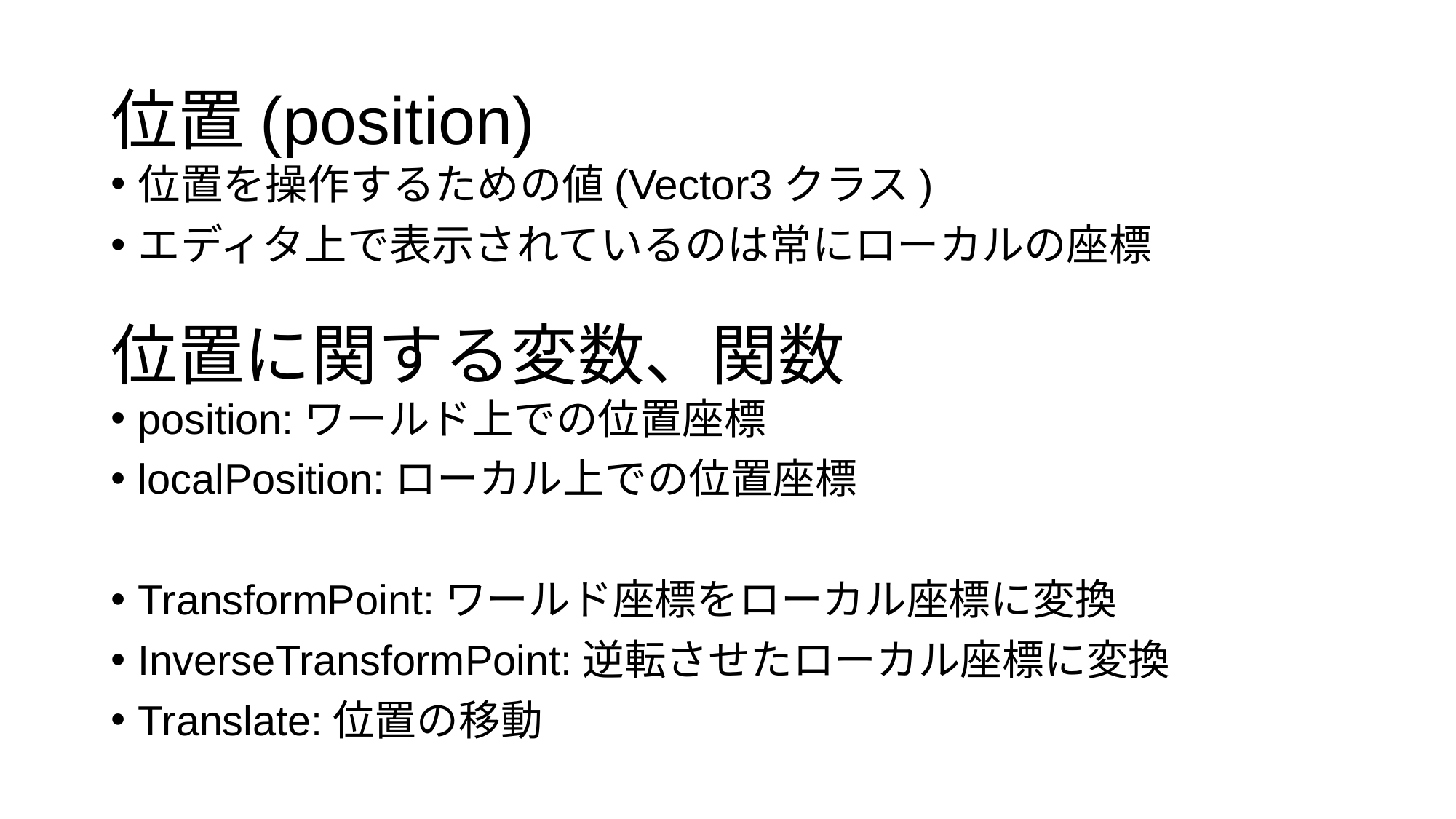

# 位置(position)
位置を操作するための値(Vector3クラス)
エディタ上で表示されているのは常にローカルの座標

位置に関する変数、関数
position:ワールド上での位置座標
localPosition:ローカル上での位置座標

TransformPoint:ワールド座標をローカル座標に変換
InverseTransformPoint:逆転させたローカル座標に変換
Translate:位置の移動